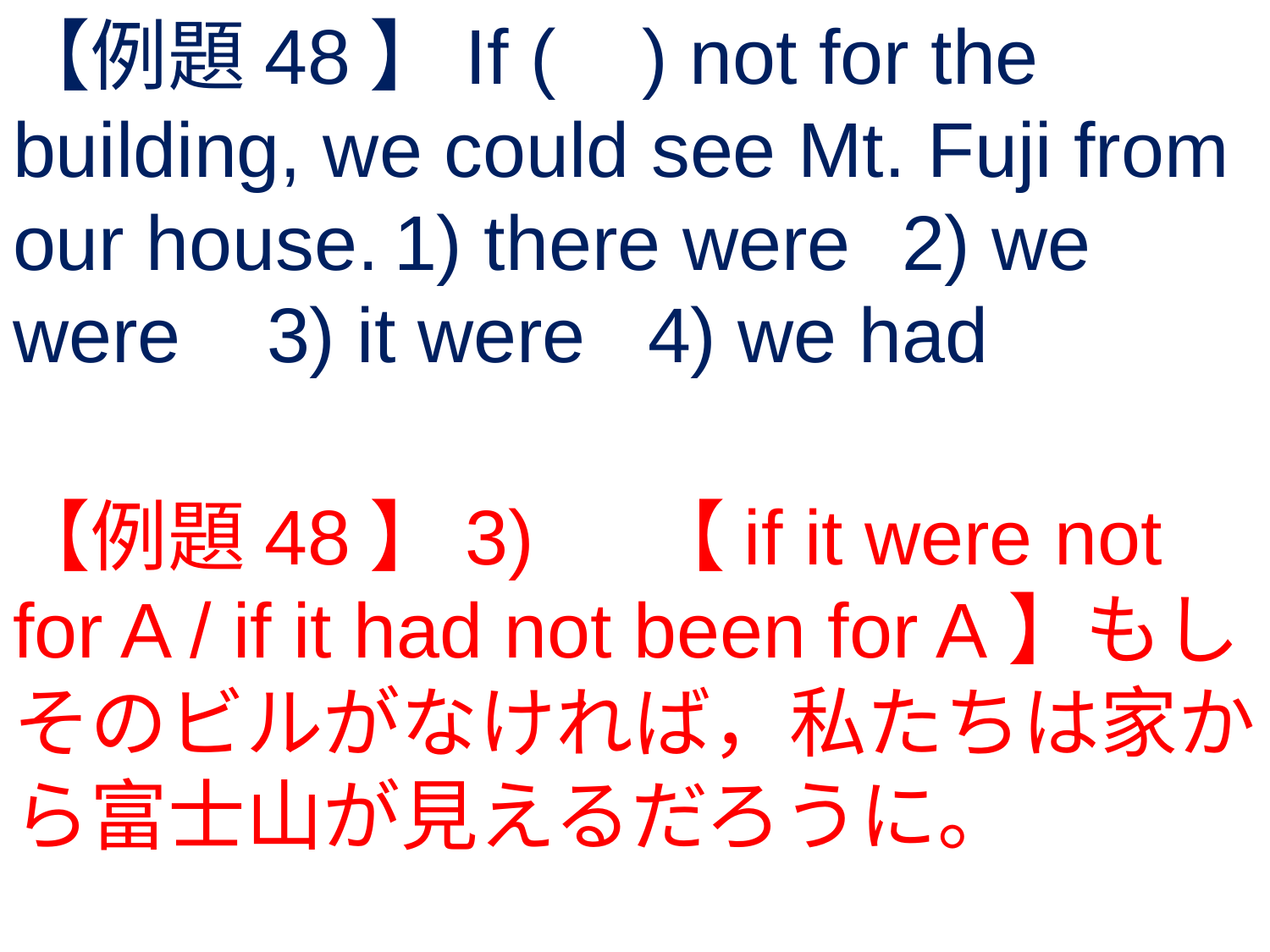

# 【例題48】If (    ) not for the building, we could see Mt. Fuji from our house.	1) there were	2) we were	3) it were	4) we had
【例題48】3) 	【if it were not for A / if it had not been for A】もしそのビルがなければ，私たちは家から富士山が見えるだろうに。